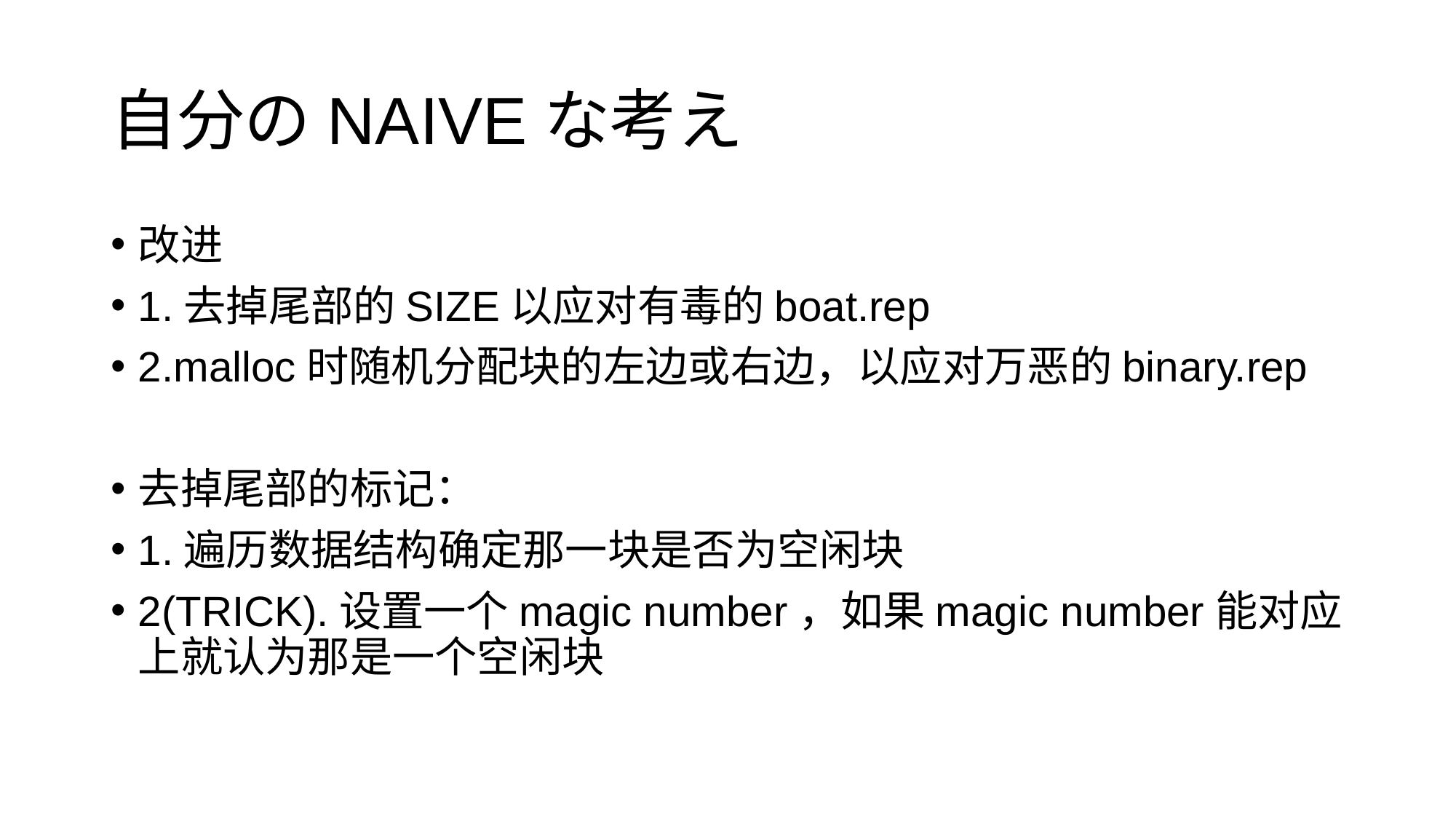

# 自分のNAIVEな考え
改进
1.去掉尾部的SIZE以应对有毒的boat.rep
2.malloc时随机分配块的左边或右边，以应对万恶的binary.rep

去掉尾部的标记：
1.遍历数据结构确定那一块是否为空闲块
2(TRICK).设置一个magic number，如果magic number能对应上就认为那是一个空闲块